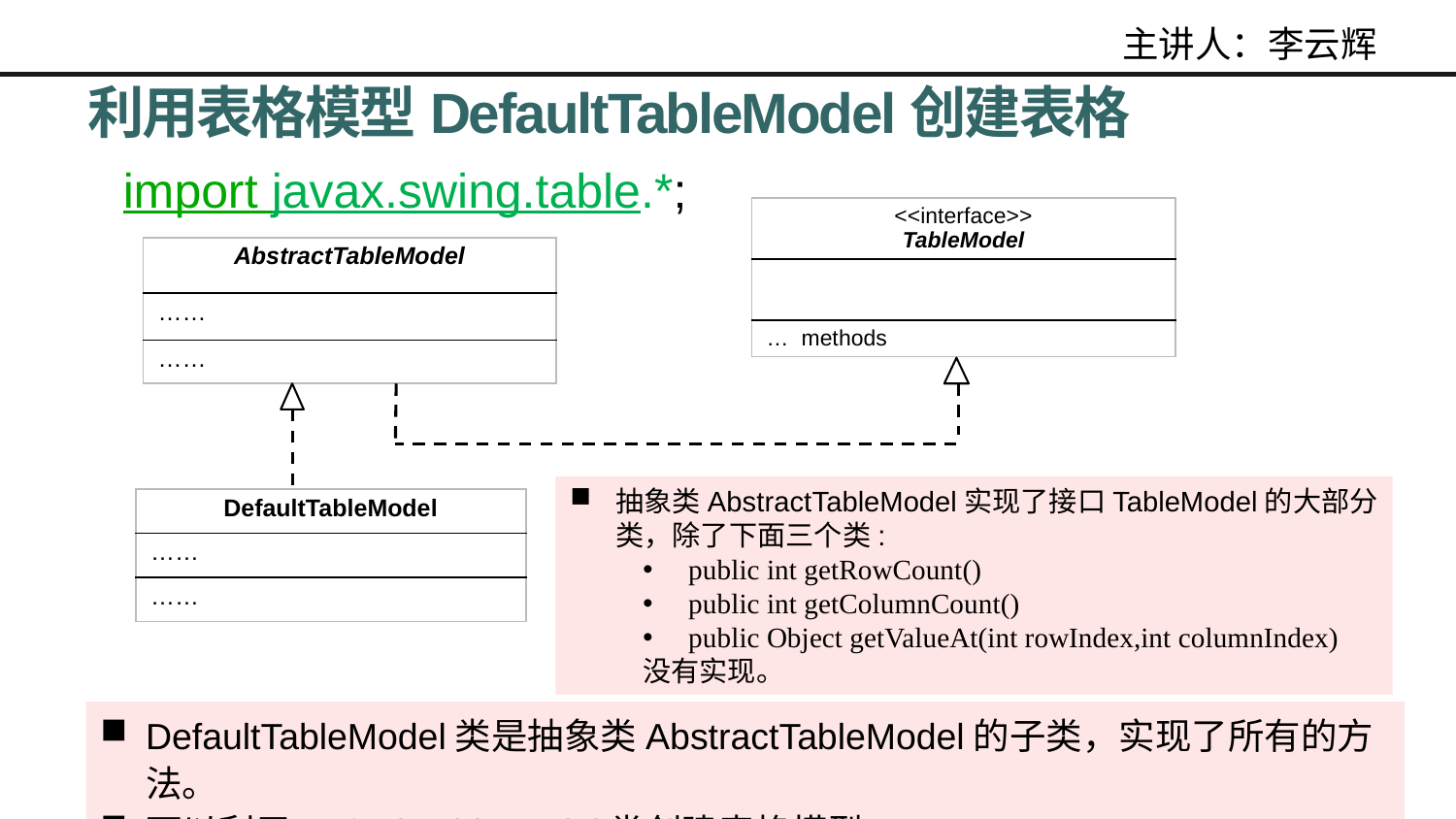

# 利用表格模型DefaultTableModel创建表格
import javax.swing.table.*;
| <<interface>> TableModel |
| --- |
|  |
| … methods |
| AbstractTableModel |
| --- |
| …… |
| …… |

抽象类AbstractTableModel实现了接口TableModel的大部分类，除了下面三个类:
public int getRowCount()
public int getColumnCount()
public Object getValueAt(int rowIndex,int columnIndex)
没有实现。
| DefaultTableModel |
| --- |
| …… |
| …… |
DefaultTableModel类是抽象类AbstractTableModel的子类，实现了所有的方法。
可以利用DefaultTableModel类创建表格模型。